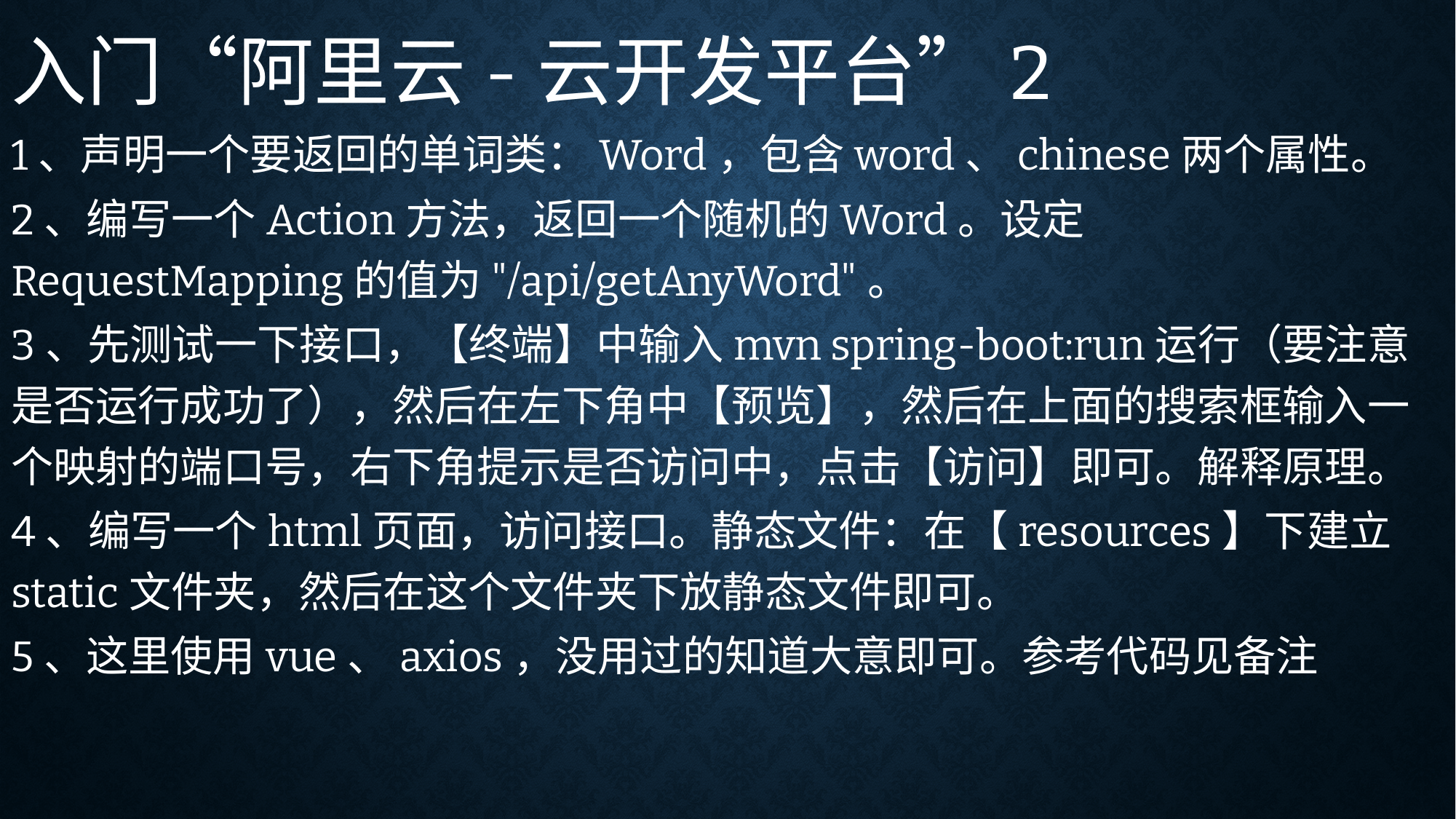

入门“阿里云-云开发平台”2
1、声明一个要返回的单词类：Word，包含word、chinese两个属性。
2、编写一个Action方法，返回一个随机的Word。设定RequestMapping的值为"/api/getAnyWord"。
3、先测试一下接口，【终端】中输入mvn spring-boot:run运行（要注意是否运行成功了），然后在左下角中【预览】，然后在上面的搜索框输入一个映射的端口号，右下角提示是否访问中，点击【访问】即可。解释原理。
4、编写一个html页面，访问接口。静态文件：在【resources】下建立static文件夹，然后在这个文件夹下放静态文件即可。
5、这里使用vue、axios，没用过的知道大意即可。参考代码见备注